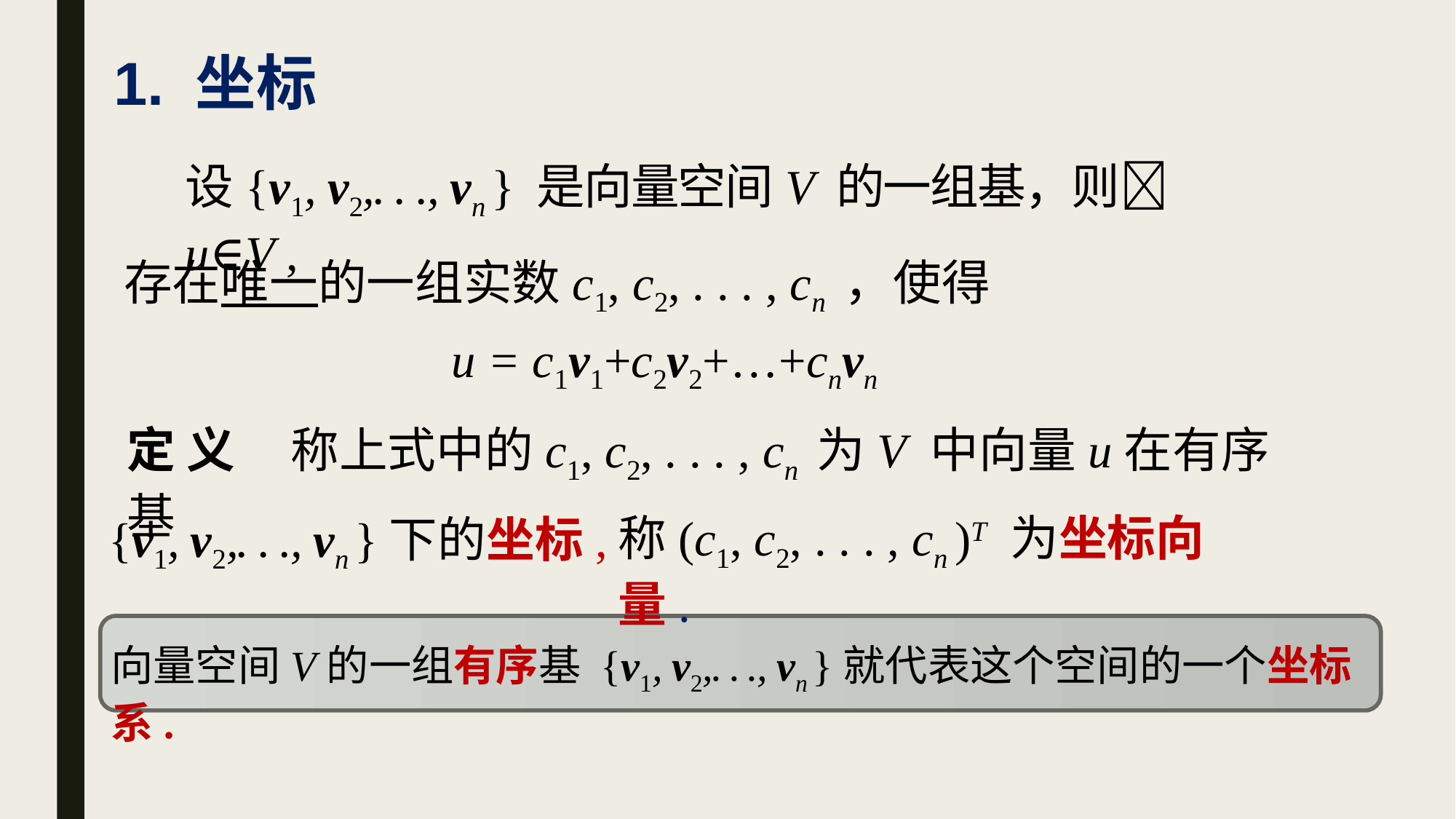

# 1. 坐标
设{v1, v2,. . ., vn } 是向量空间V 的一组基，则∀ u∈V ,
存在唯一的一组实数c1, c2, . . . , cn ，使得
u = c1v1+c2v2+…+cnvn
定 义     称上式中的c1, c2, . . . , cn 为V 中向量u在有序基
称(c1, c2, . . . , cn )T 为坐标向量.
{v1, v2,. . ., vn }下的坐标,

向量空间V的一组有序基 {v1, v2,. . ., vn }就代表这个空间的一个坐标系.